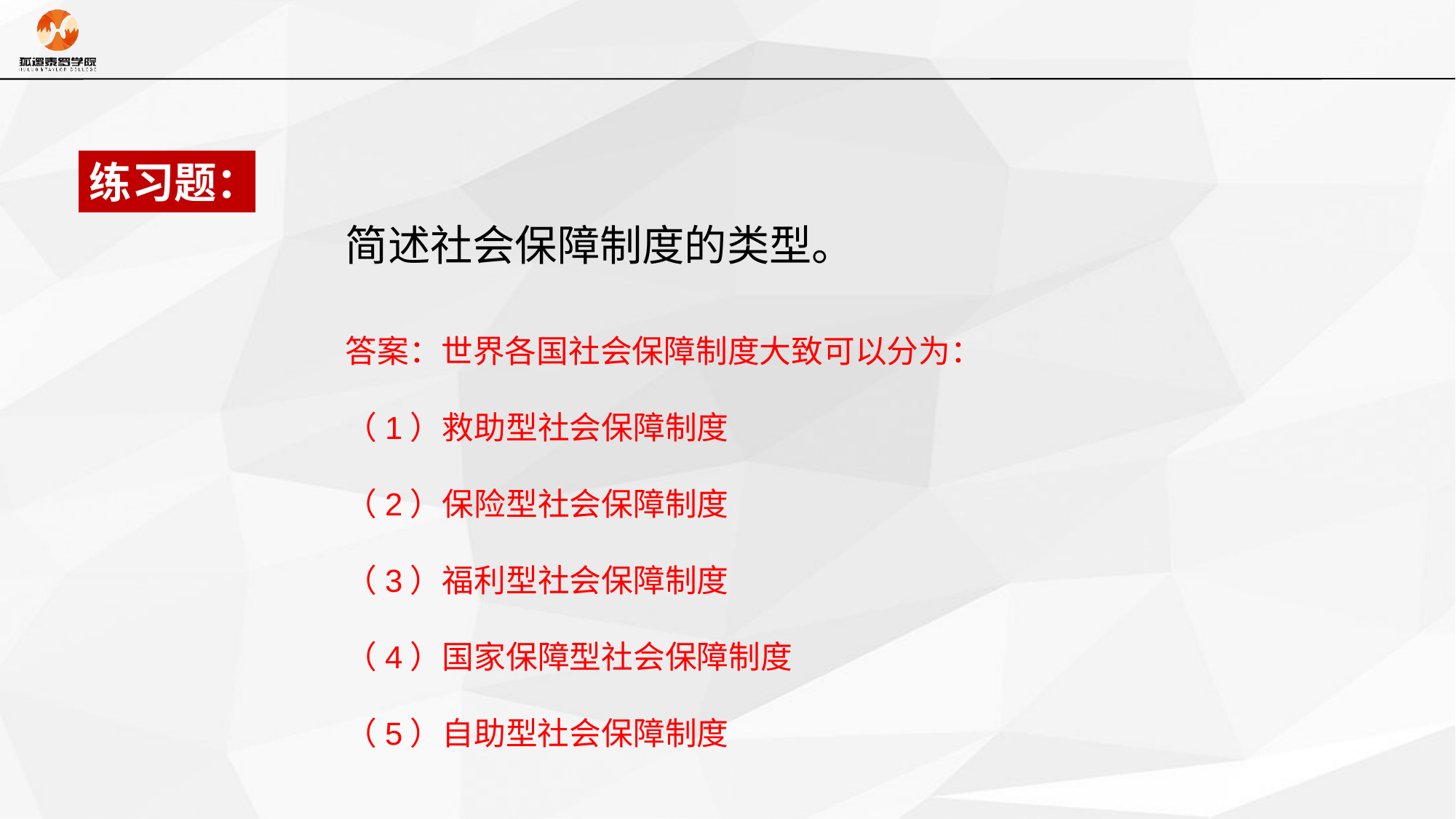

练习题：
简述社会保障制度的类型。
答案：世界各国社会保障制度大致可以分为：

（1）救助型社会保障制度
（2）保险型社会保障制度
（3）福利型社会保障制度
（4）国家保障型社会保障制度
（5）自助型社会保障制度